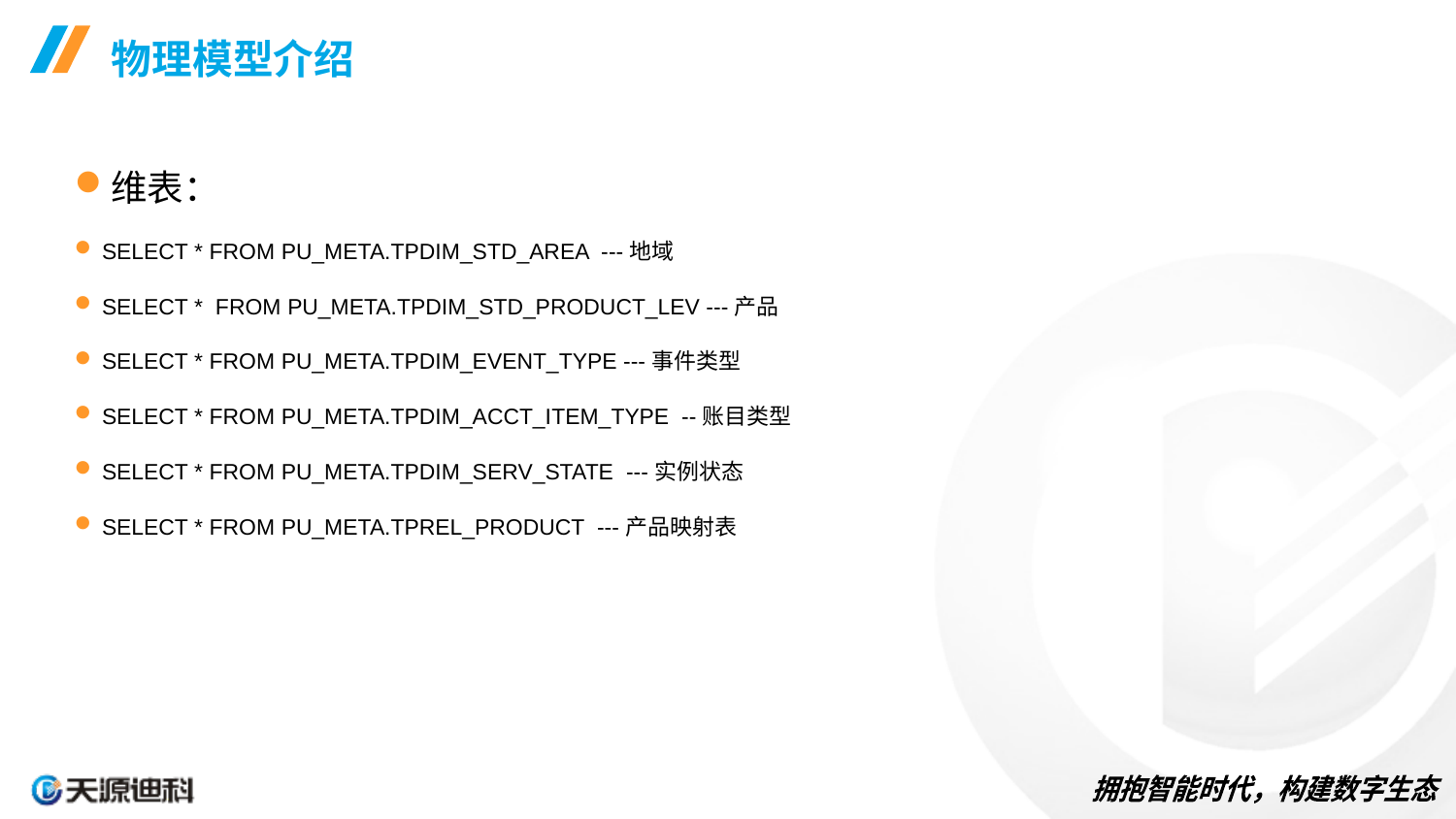

# 物理模型介绍
维表：
SELECT * FROM PU_META.TPDIM_STD_AREA  ---地域
SELECT *  FROM PU_META.TPDIM_STD_PRODUCT_LEV ---产品
SELECT * FROM PU_META.TPDIM_EVENT_TYPE ---事件类型
SELECT * FROM PU_META.TPDIM_ACCT_ITEM_TYPE  --账目类型
SELECT * FROM PU_META.TPDIM_SERV_STATE  ---实例状态
SELECT * FROM PU_META.TPREL_PRODUCT  ---产品映射表